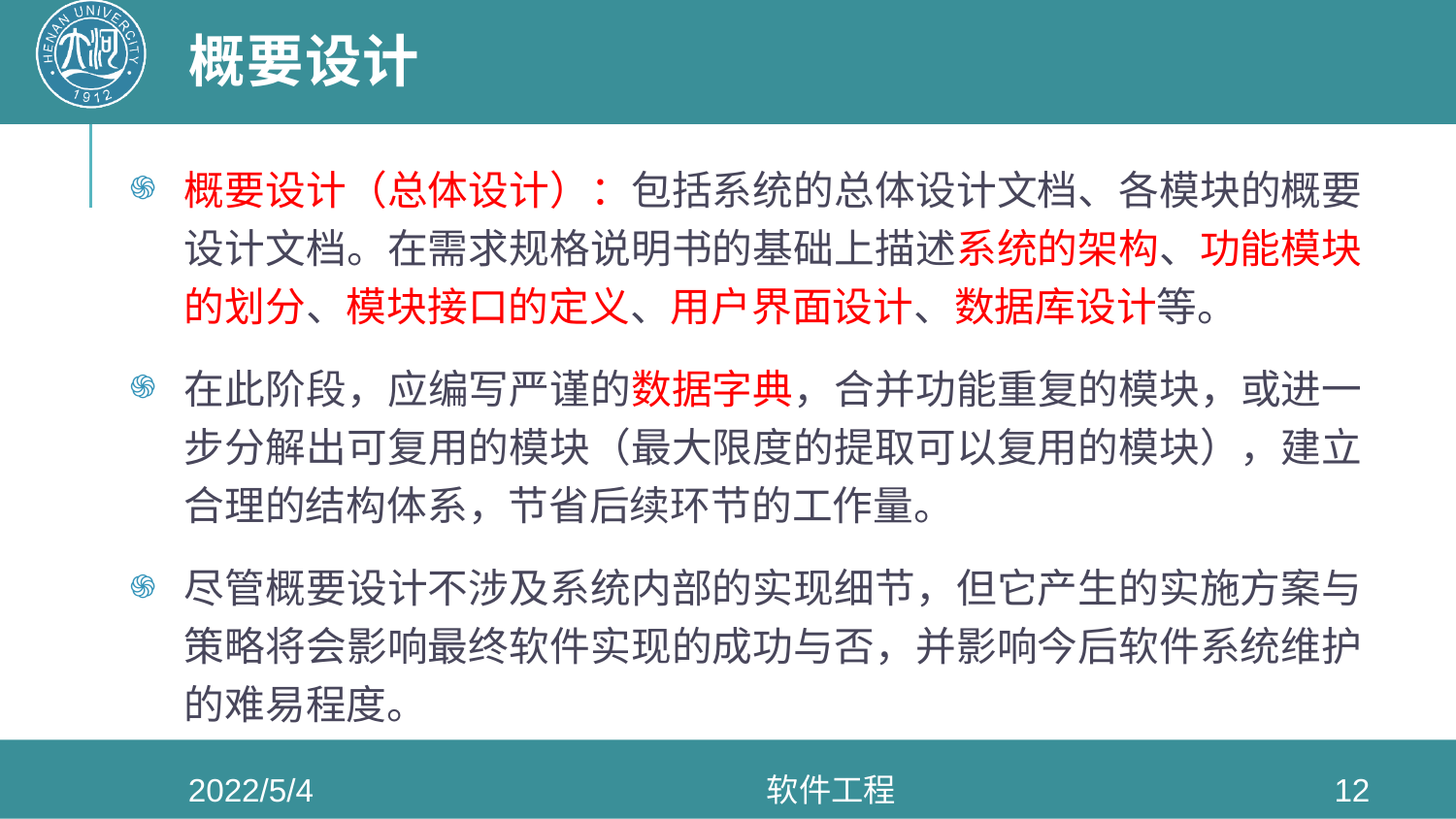

# 概要设计
概要设计（总体设计）：包括系统的总体设计文档、各模块的概要设计文档。在需求规格说明书的基础上描述系统的架构、功能模块的划分、模块接口的定义、用户界面设计、数据库设计等。
在此阶段，应编写严谨的数据字典，合并功能重复的模块，或进一步分解出可复用的模块（最大限度的提取可以复用的模块），建立合理的结构体系，节省后续环节的工作量。
尽管概要设计不涉及系统内部的实现细节，但它产生的实施方案与策略将会影响最终软件实现的成功与否，并影响今后软件系统维护的难易程度。
2022/5/4
软件工程
12